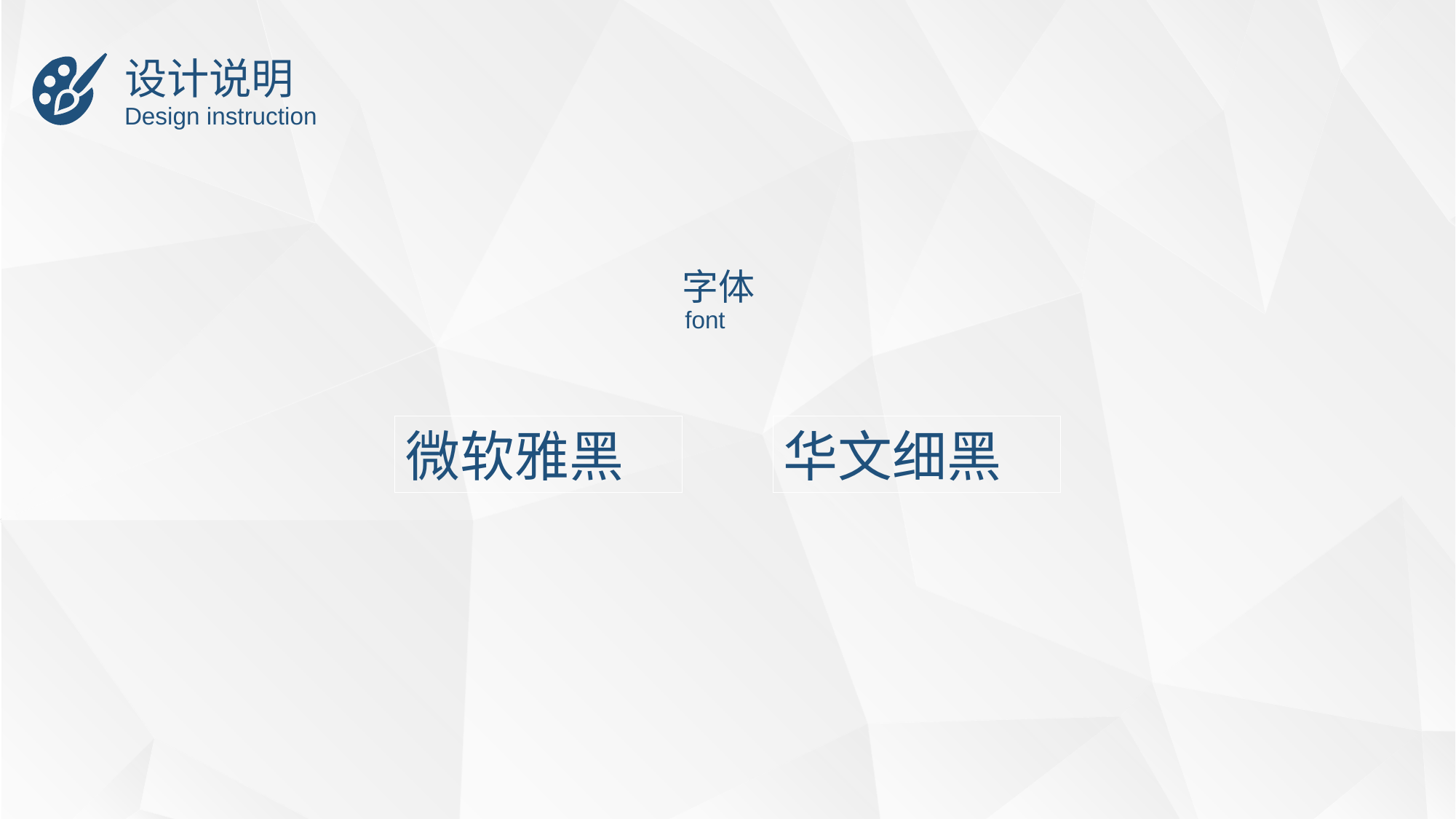

设计说明
Design instruction

字体
font
微软雅黑
华文细黑